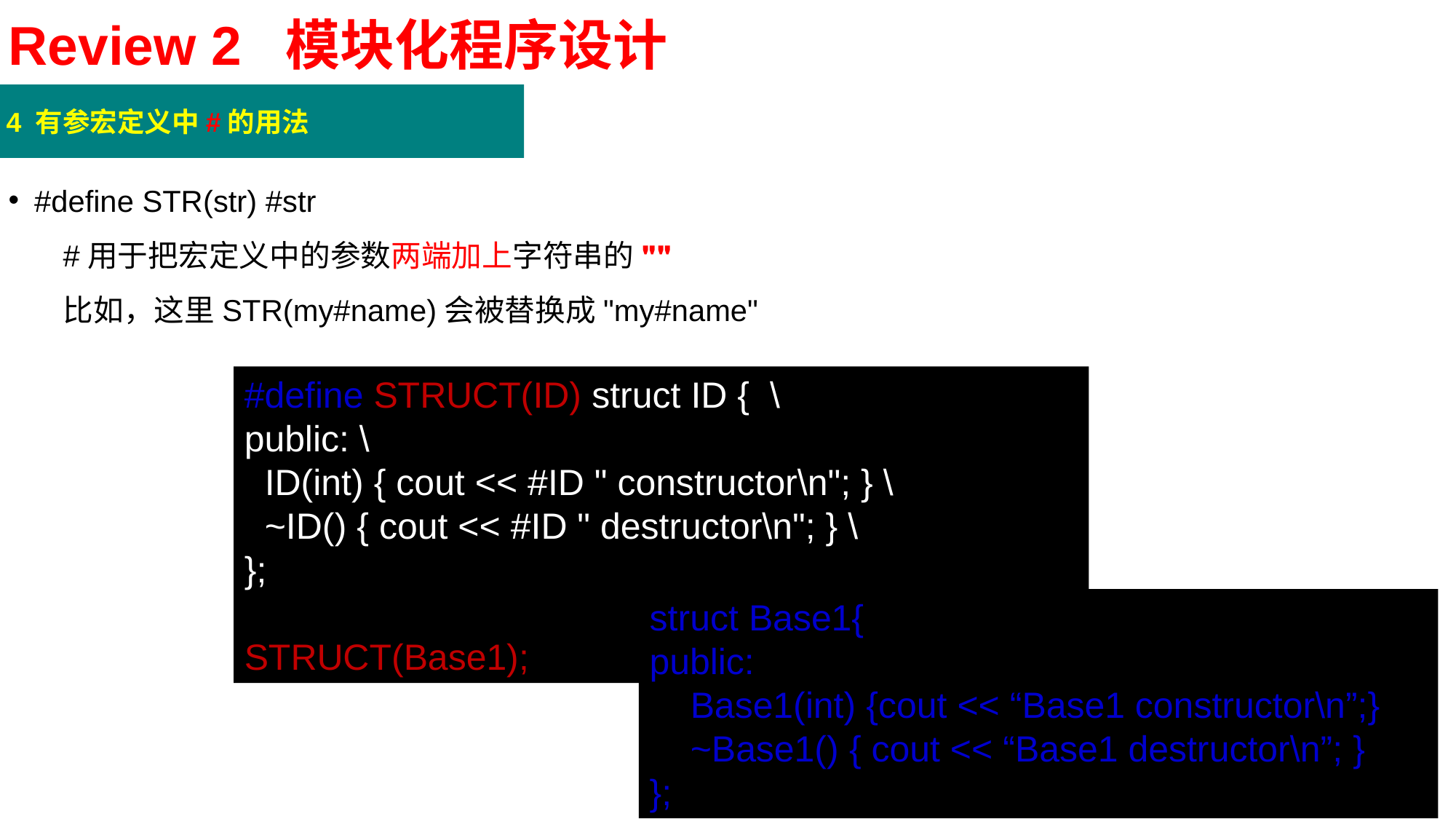

Review 2  模块化程序设计
4 有参宏定义中#的用法
#define STR(str) #str
#用于把宏定义中的参数两端加上字符串的""
比如，这里STR(my#name)会被替换成"my#name"
#define STRUCT(ID) struct ID {  \
public: \
  ID(int) { cout << #ID " constructor\n"; } \
  ~ID() { cout << #ID " destructor\n"; } \
};

STRUCT(Base1);
struct Base1{
public:
    Base1(int) {cout << “Base1 constructor\n”;}
    ~Base1() { cout << “Base1 destructor\n”; }
};